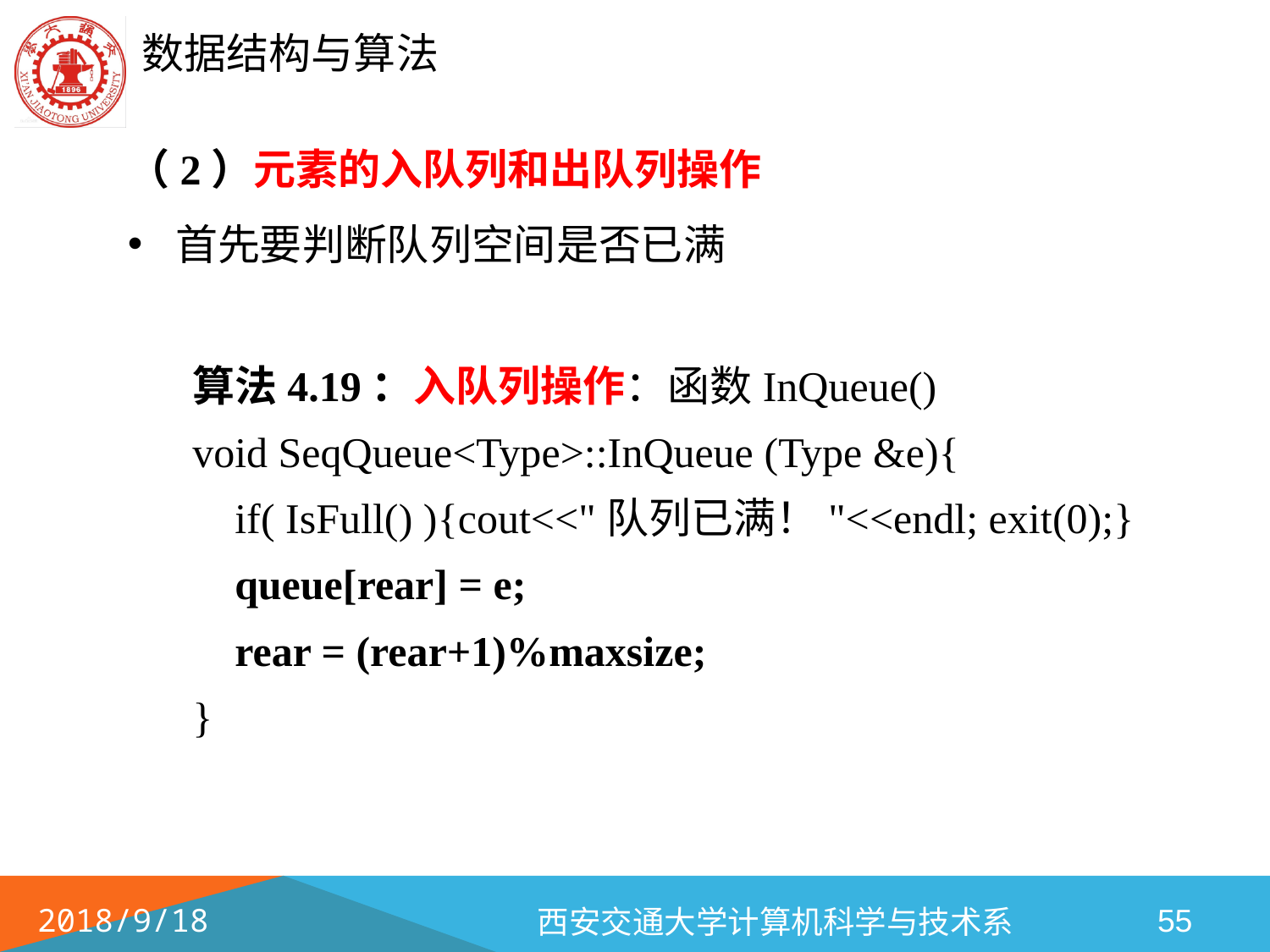

（2）元素的入队列和出队列操作
首先要判断队列空间是否已满

算法4.19：入队列操作：函数InQueue()
void SeqQueue<Type>::InQueue (Type &e){
    if( IsFull() ){cout<<"队列已满！"<<endl; exit(0);}
    queue[rear] = e;
    rear = (rear+1)%maxsize;
}